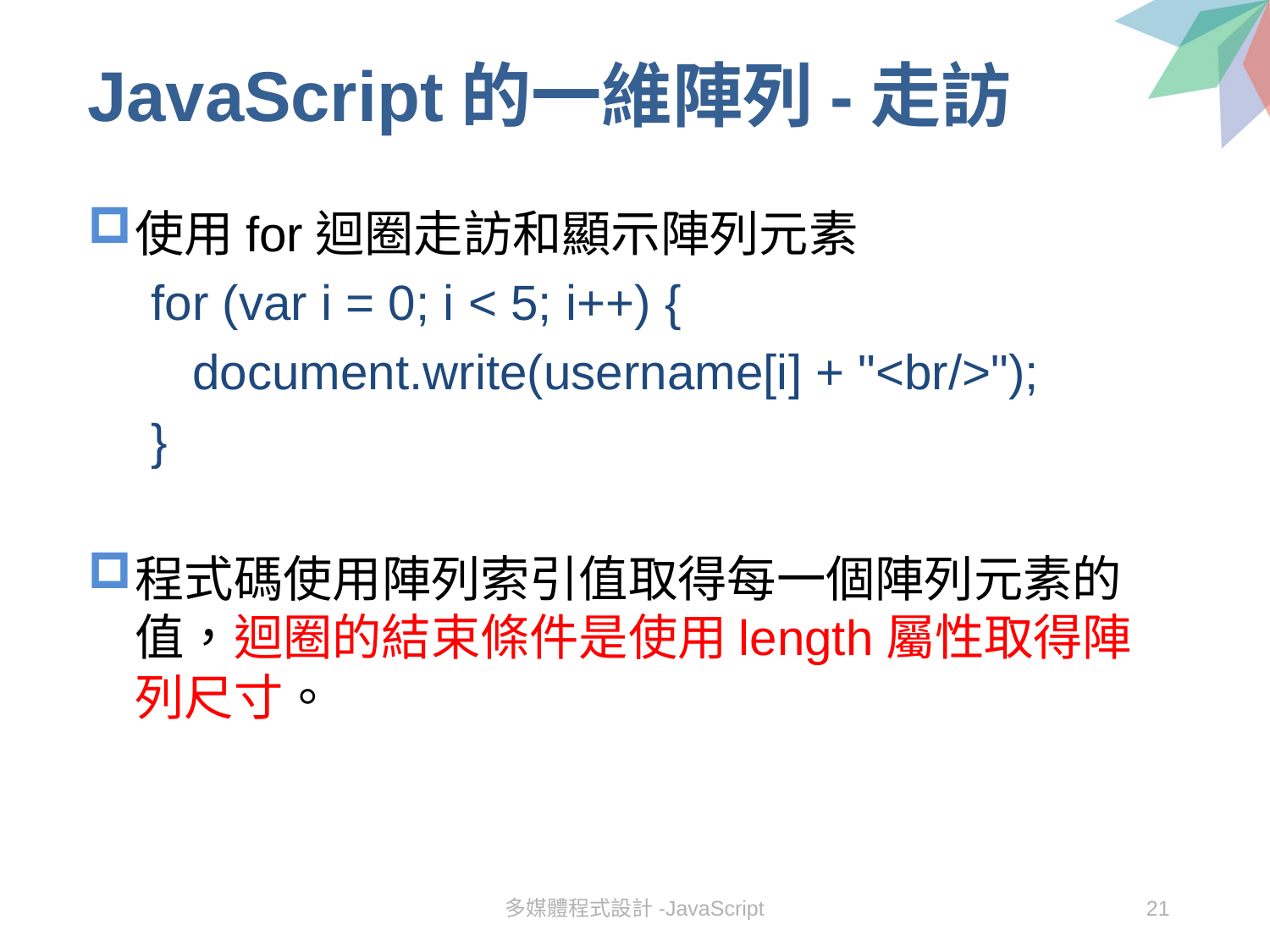

# JavaScript的一維陣列-走訪
使用for迴圈走訪和顯示陣列元素
for (var i = 0; i < 5; i++) {
   document.write(username[i] + "<br/>");
}

程式碼使用陣列索引值取得每一個陣列元素的值，迴圈的結束條件是使用length屬性取得陣列尺寸。
多媒體程式設計-JavaScript
21